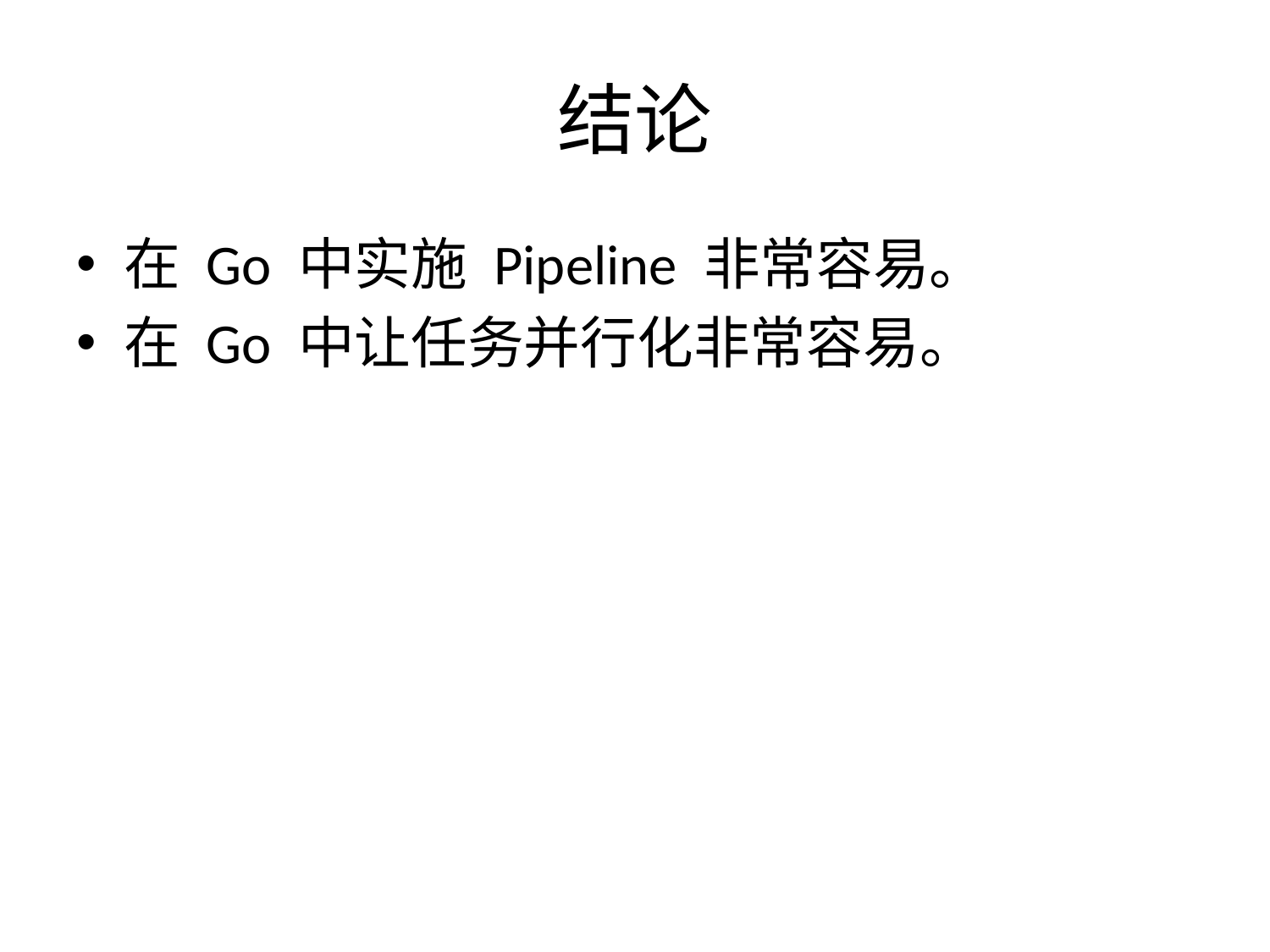

# 结论
在 Go 中实施 Pipeline 非常容易。
在 Go 中让任务并行化非常容易。